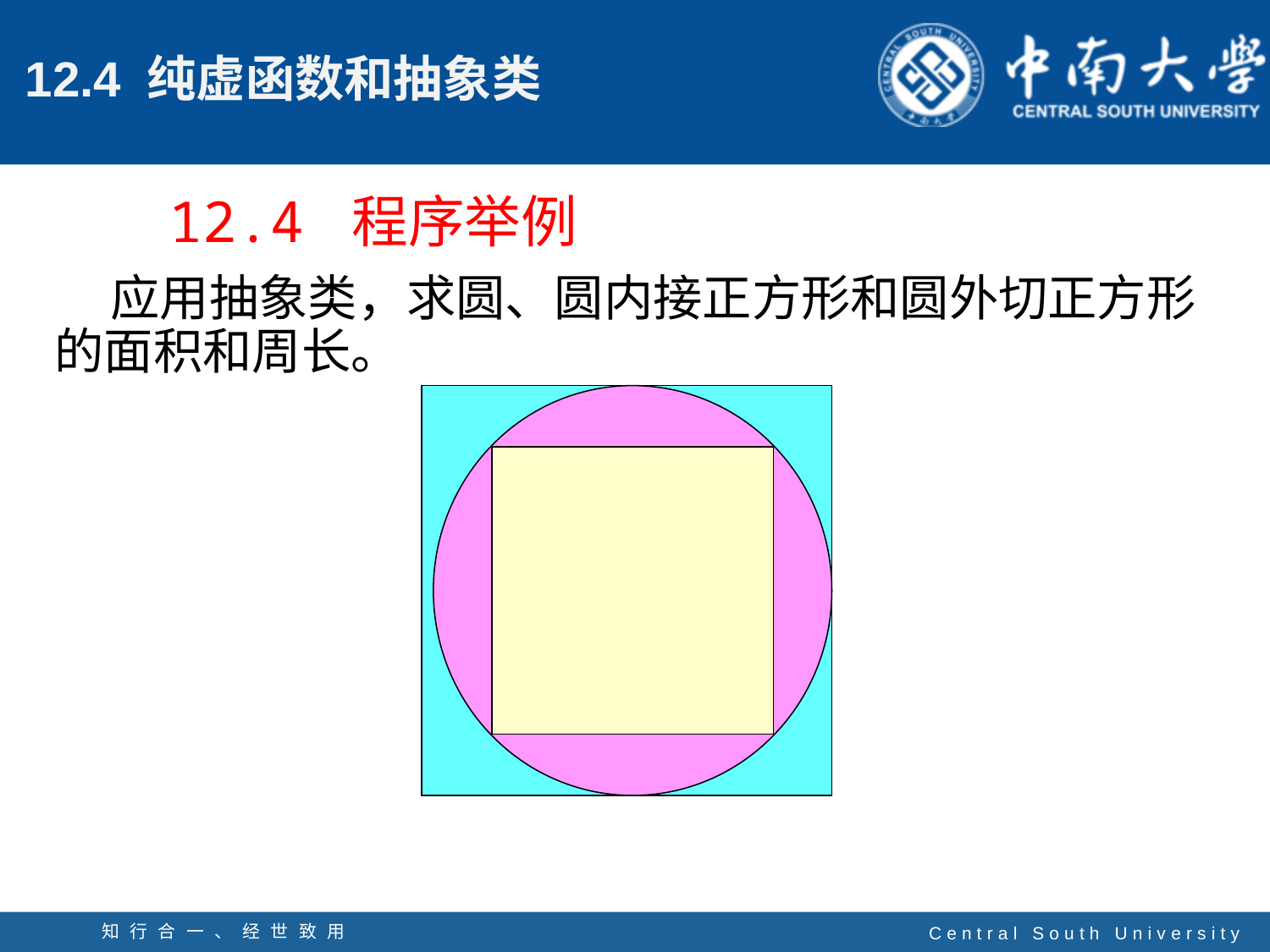

12.4 程序举例
    应用抽象类，求圆、圆内接正方形和圆外切正方形的面积和周长。

知行合一、经世致用
自强不息 厚德载物
Central South University